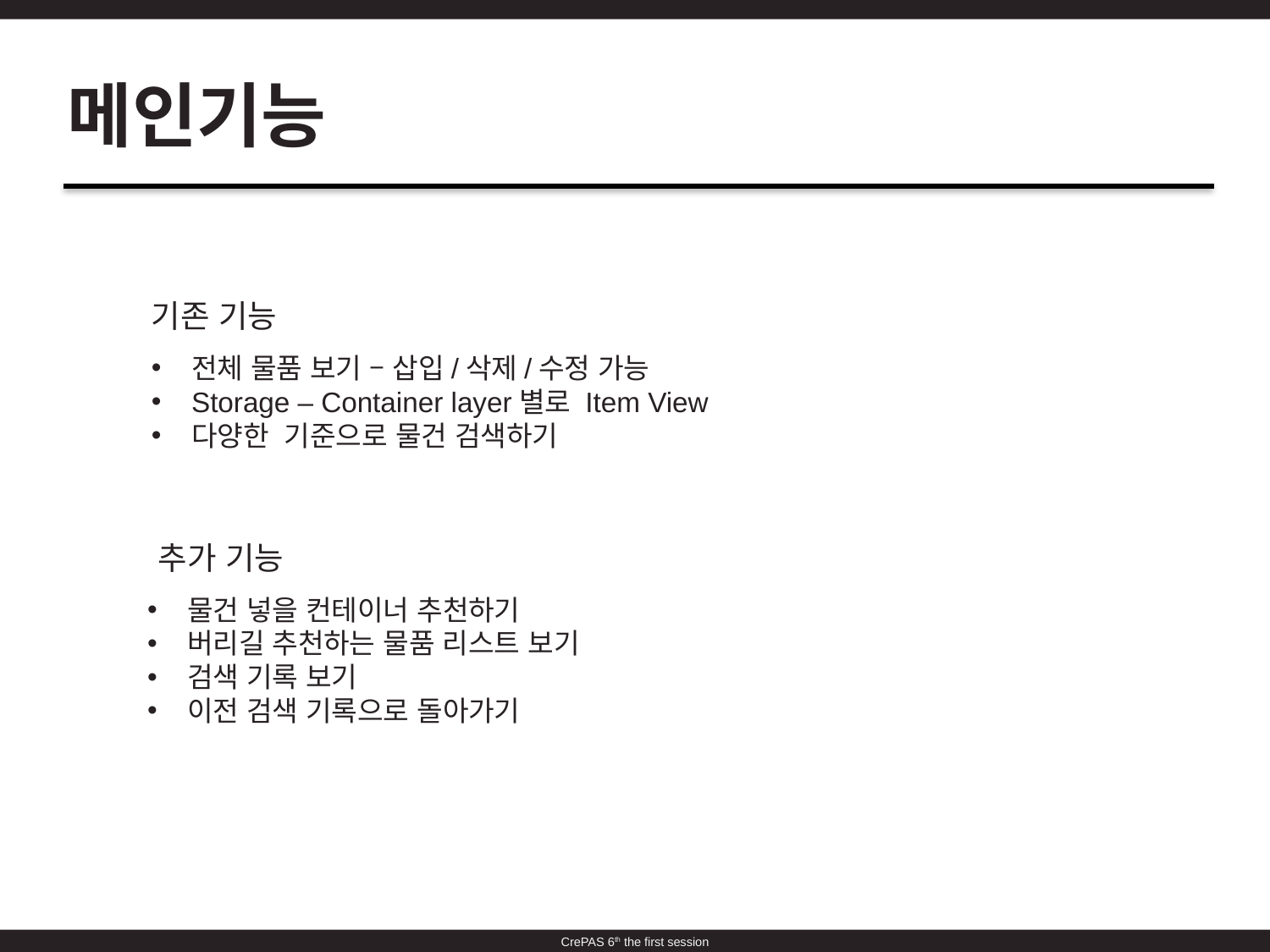

메인기능
기존 기능
전체 물품 보기 – 삽입/삭제/수정 가능
Storage – Container layer별로 Item View
다양한  기준으로 물건 검색하기
추가 기능
물건 넣을 컨테이너 추천하기
버리길 추천하는 물품 리스트 보기
검색 기록 보기
이전 검색 기록으로 돌아가기
CrePAS 6th the first session